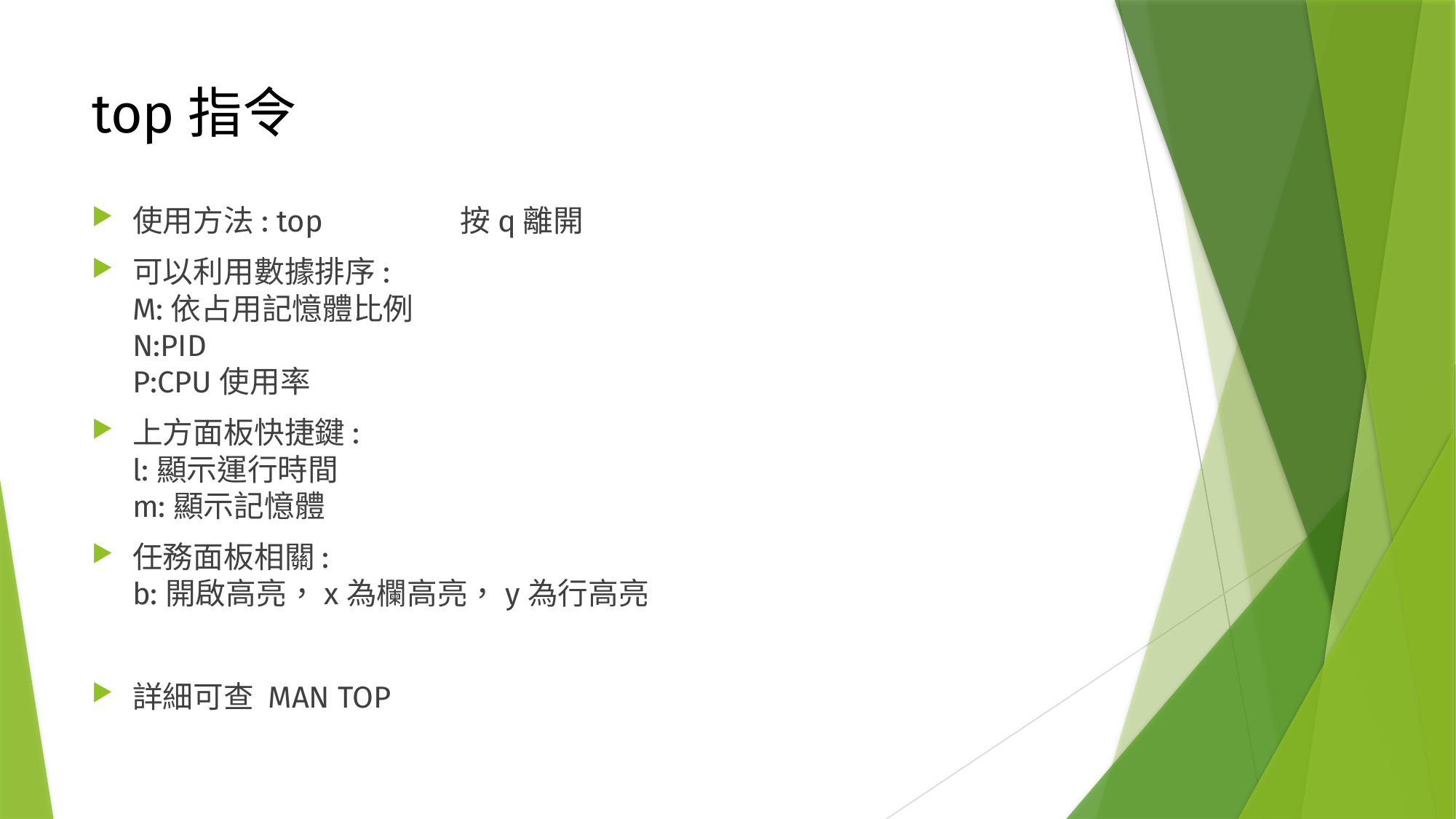

# top指令
使用方法: top		按q離開
可以利用數據排序:
M:依占用記憶體比例
N:PID
P:CPU使用率
上方面板快捷鍵:
l:顯示運行時間
m:顯示記憶體
任務面板相關:
b:開啟高亮，x為欄高亮，y為行高亮

詳細可查 MAN TOP